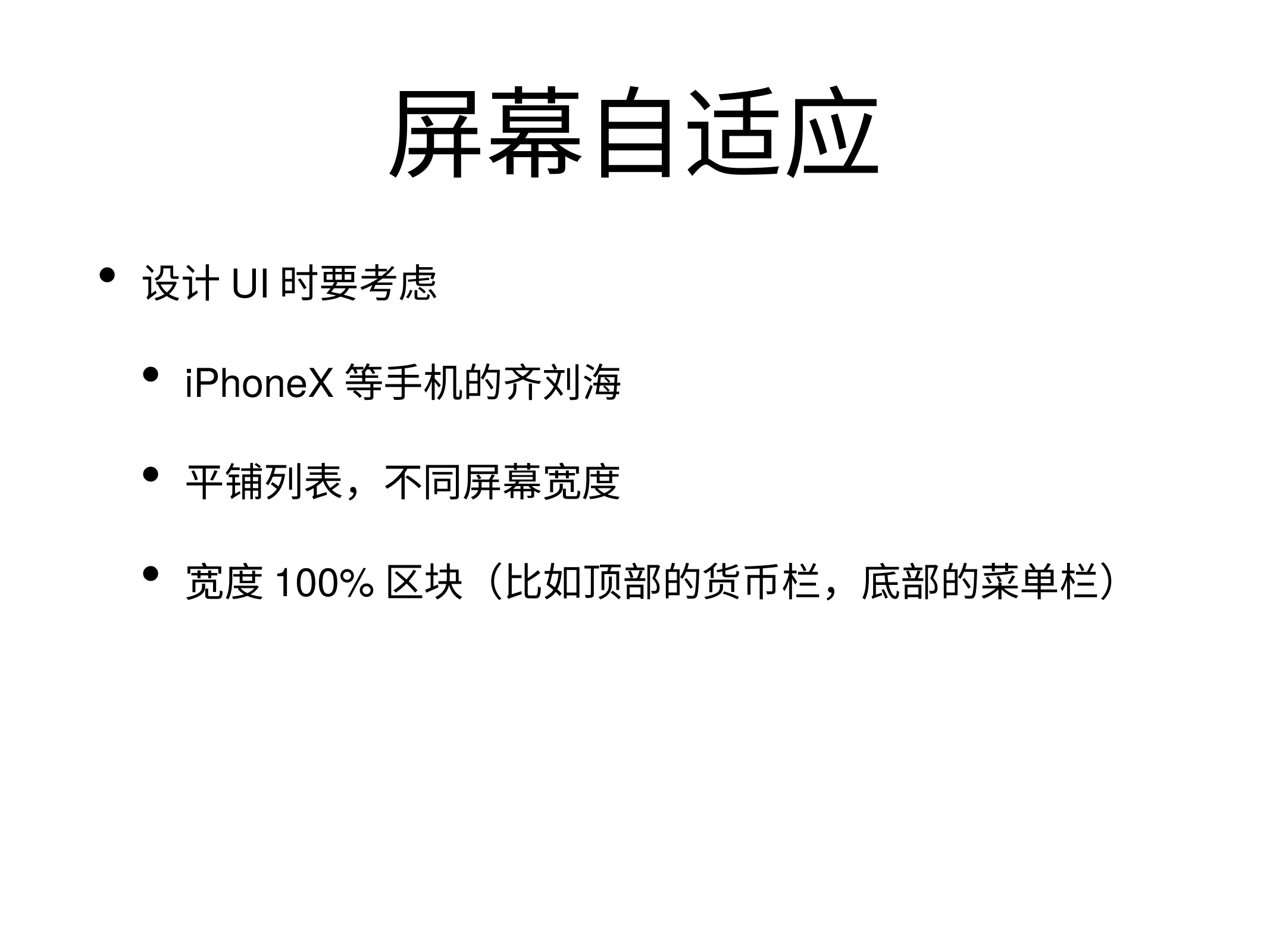

# 屏幕自适应
设计UI时要考虑
iPhoneX等手机的齐刘海
平铺列表，不同屏幕宽度
宽度100%区块（比如顶部的货币栏，底部的菜单栏）